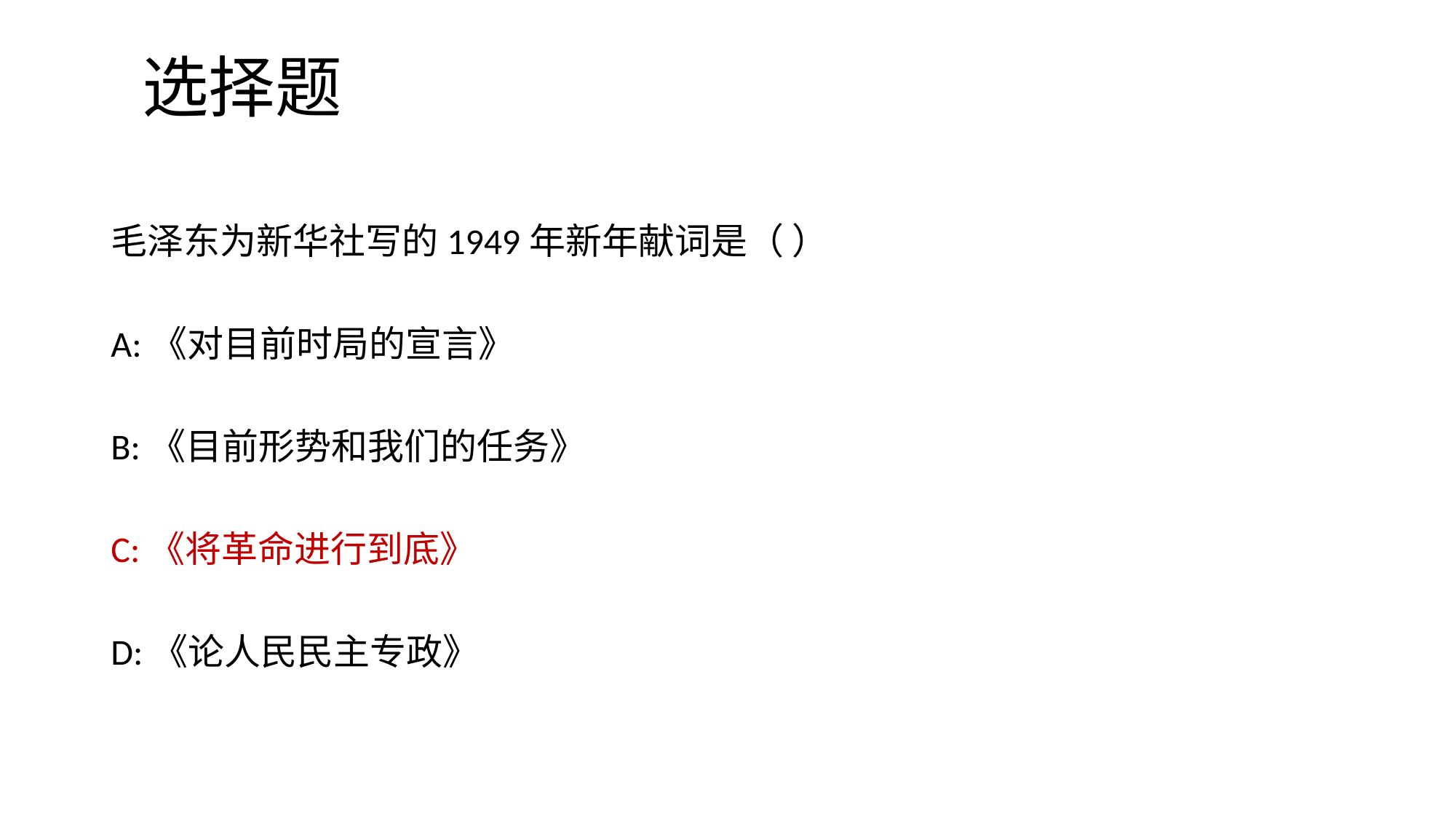

# 选择题
毛泽东为新华社写的1949年新年献词是（ ）
A:《对目前时局的宣言》
B:《目前形势和我们的任务》
C:《将革命进行到底》
D:《论人民民主专政》